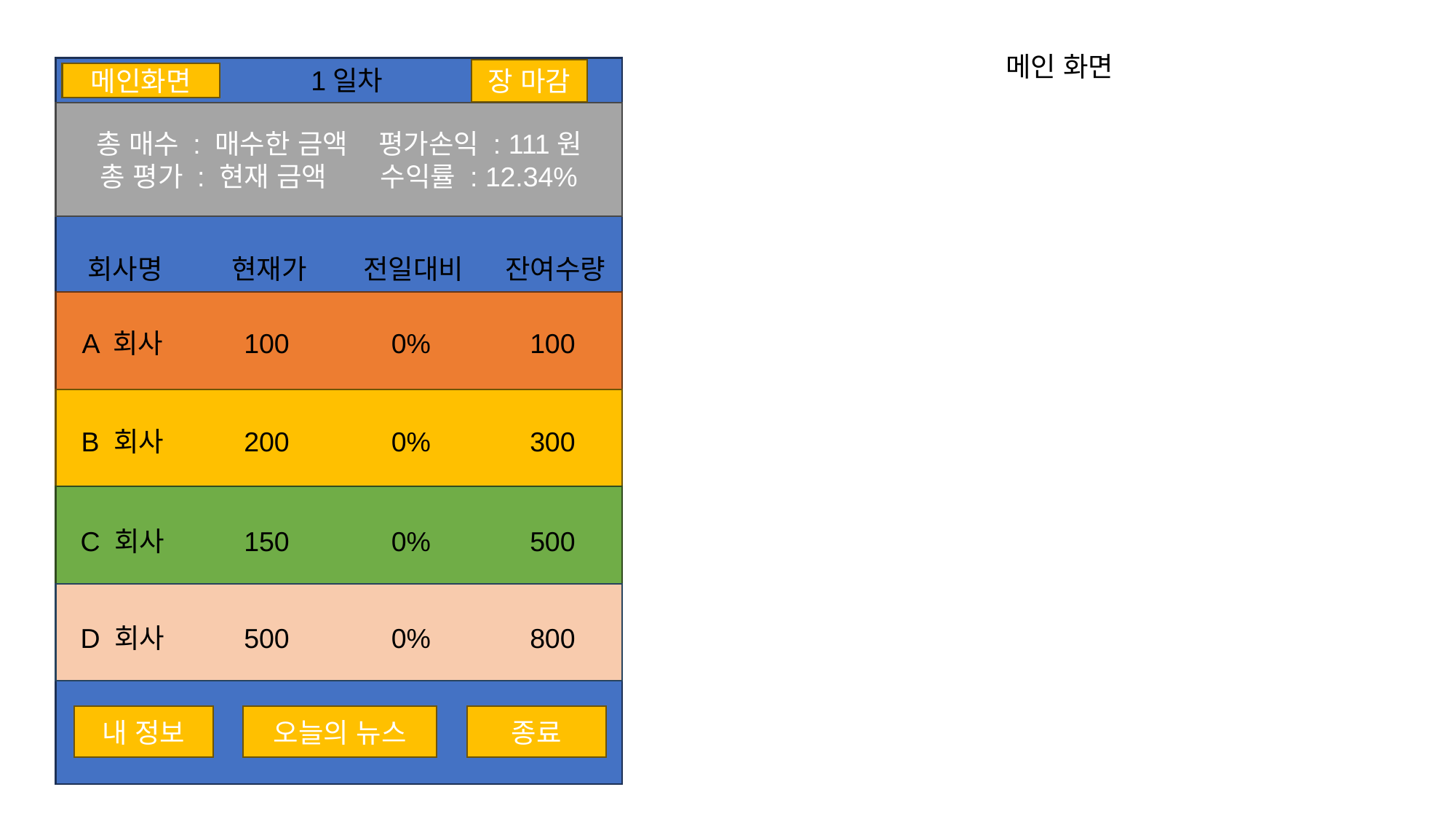

메인 화면

1일차
장 마감
메인화면
총 매수 : 매수한 금액    평가손익 : 111원
총 평가 : 현재 금액       수익률 : 12.34%
회사명
현재가
전일대비
잔여수량

A 회사
100
0%
100

B 회사
200
0%

300

C 회사
150
0%

500

D 회사
500
0%

800
내 정보
오늘의 뉴스
종료